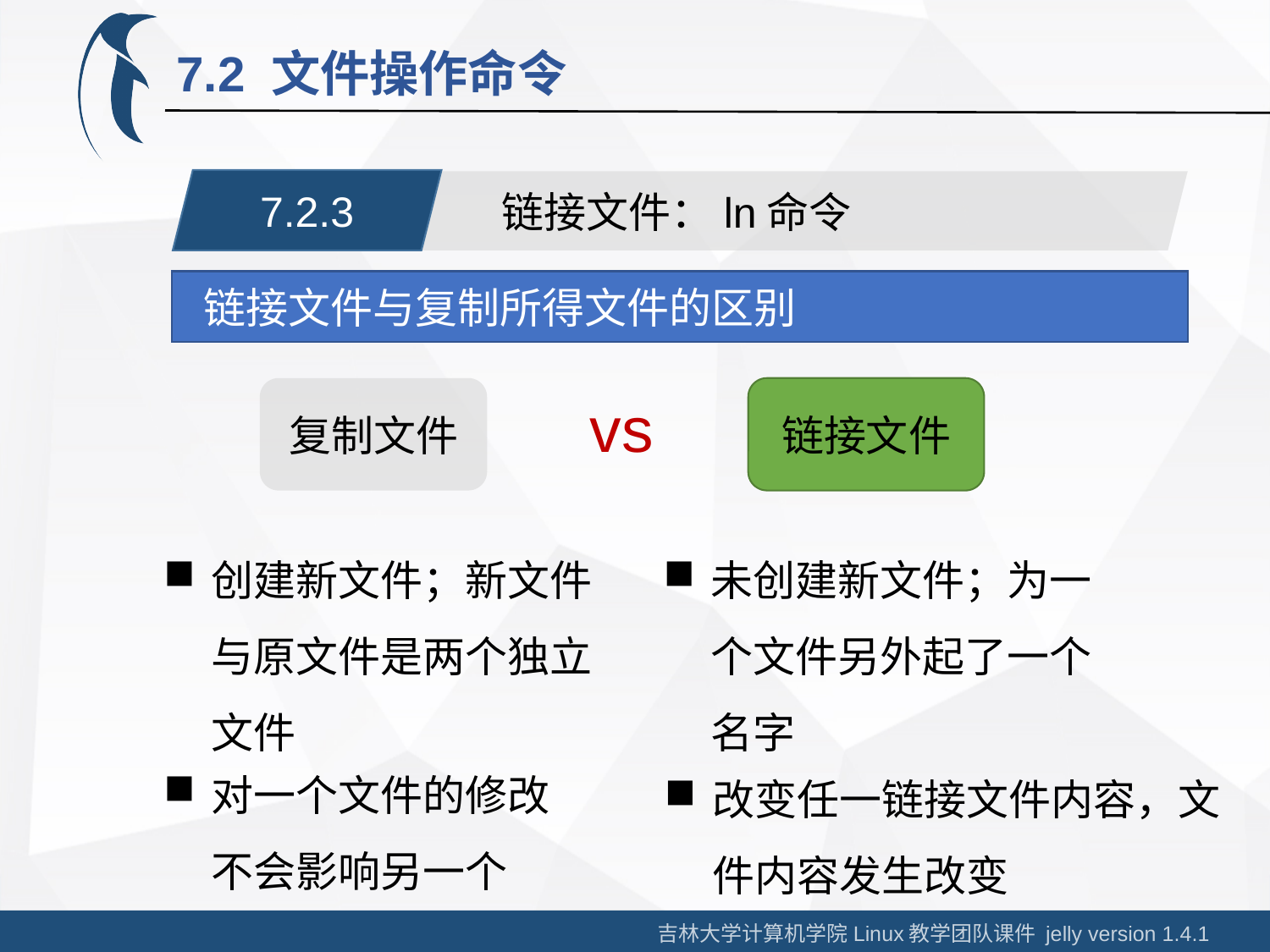

7.2 文件操作命令
7.2.3
链接文件：ln命令
 链接文件与复制所得文件的区别
链接文件
复制文件
vs
创建新文件；新文件与原文件是两个独立文件
未创建新文件；为一个文件另外起了一个名字
对一个文件的修改不会影响另一个
改变任一链接文件内容，文件内容发生改变